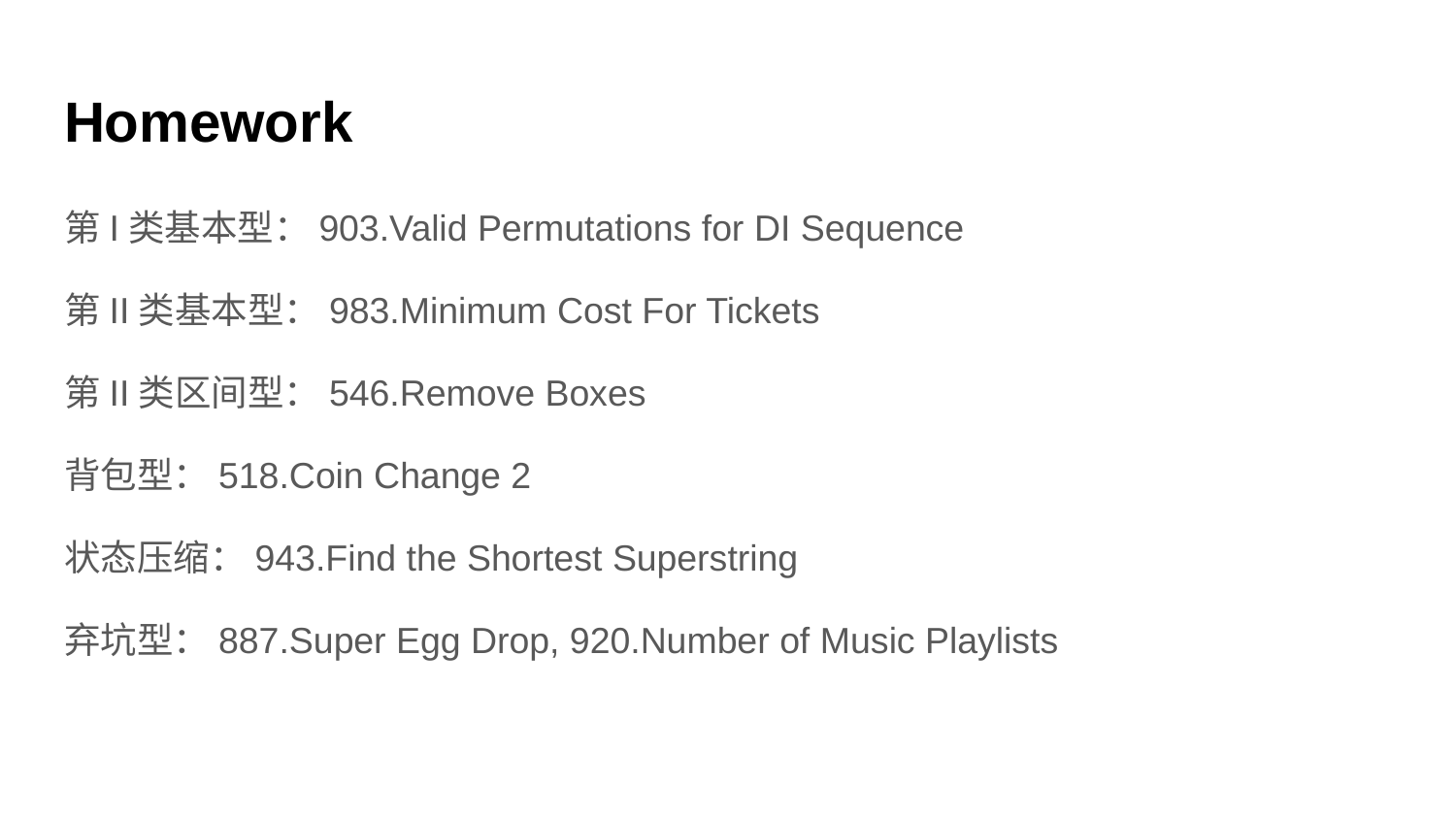

# Homework
第I类基本型：903.Valid Permutations for DI Sequence
第II类基本型：983.Minimum Cost For Tickets
第II类区间型：546.Remove Boxes
背包型：518.Coin Change 2
状态压缩：943.Find the Shortest Superstring
弃坑型：887.Super Egg Drop, 920.Number of Music Playlists

LC 887.Super Egg Drop
LC 920.Number of Music Playlists